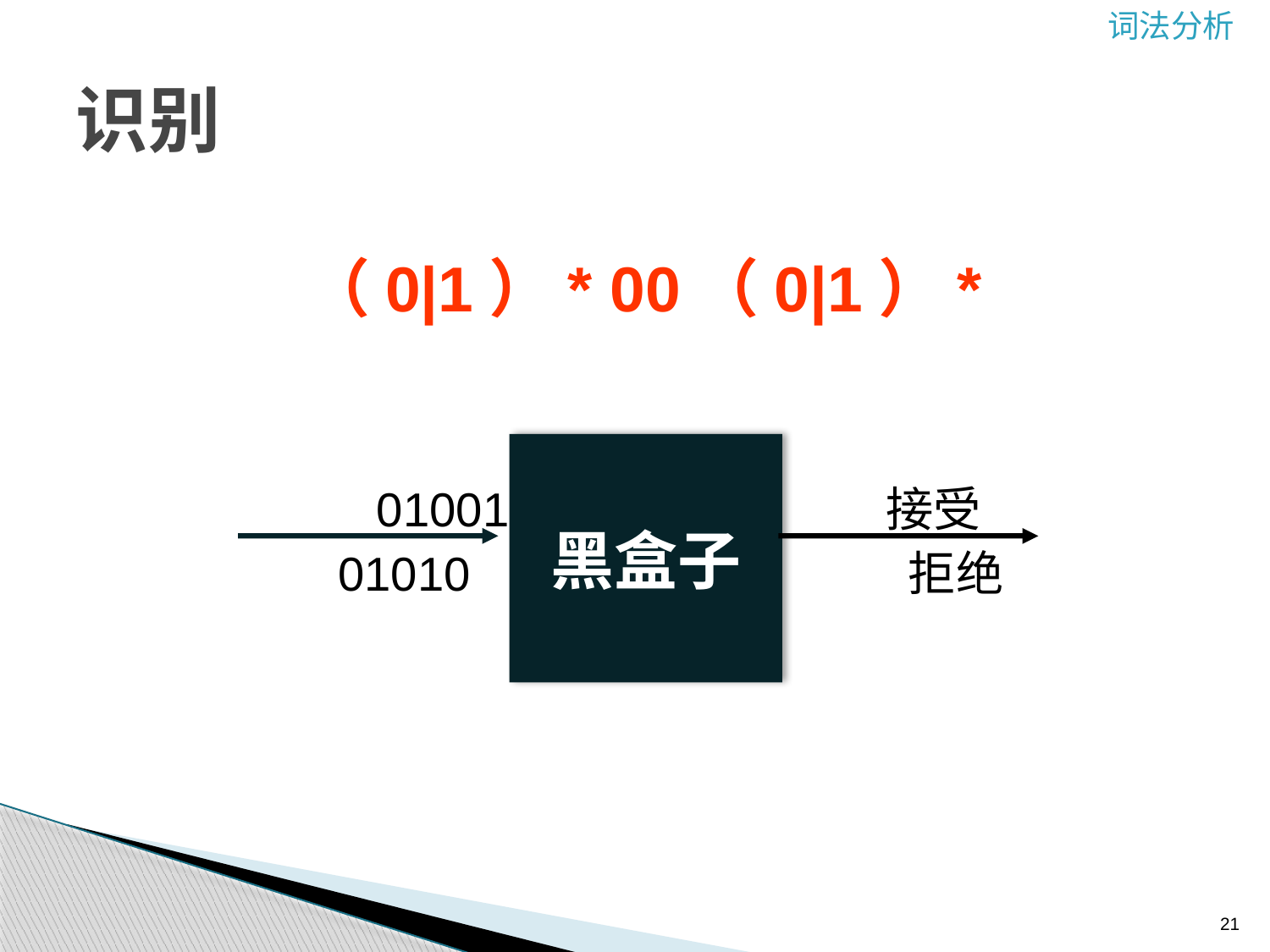

# 识别

（0|1）* 00（0|1）*

　 01001  　　                       接受
    01010                                拒绝

黑盒子

21